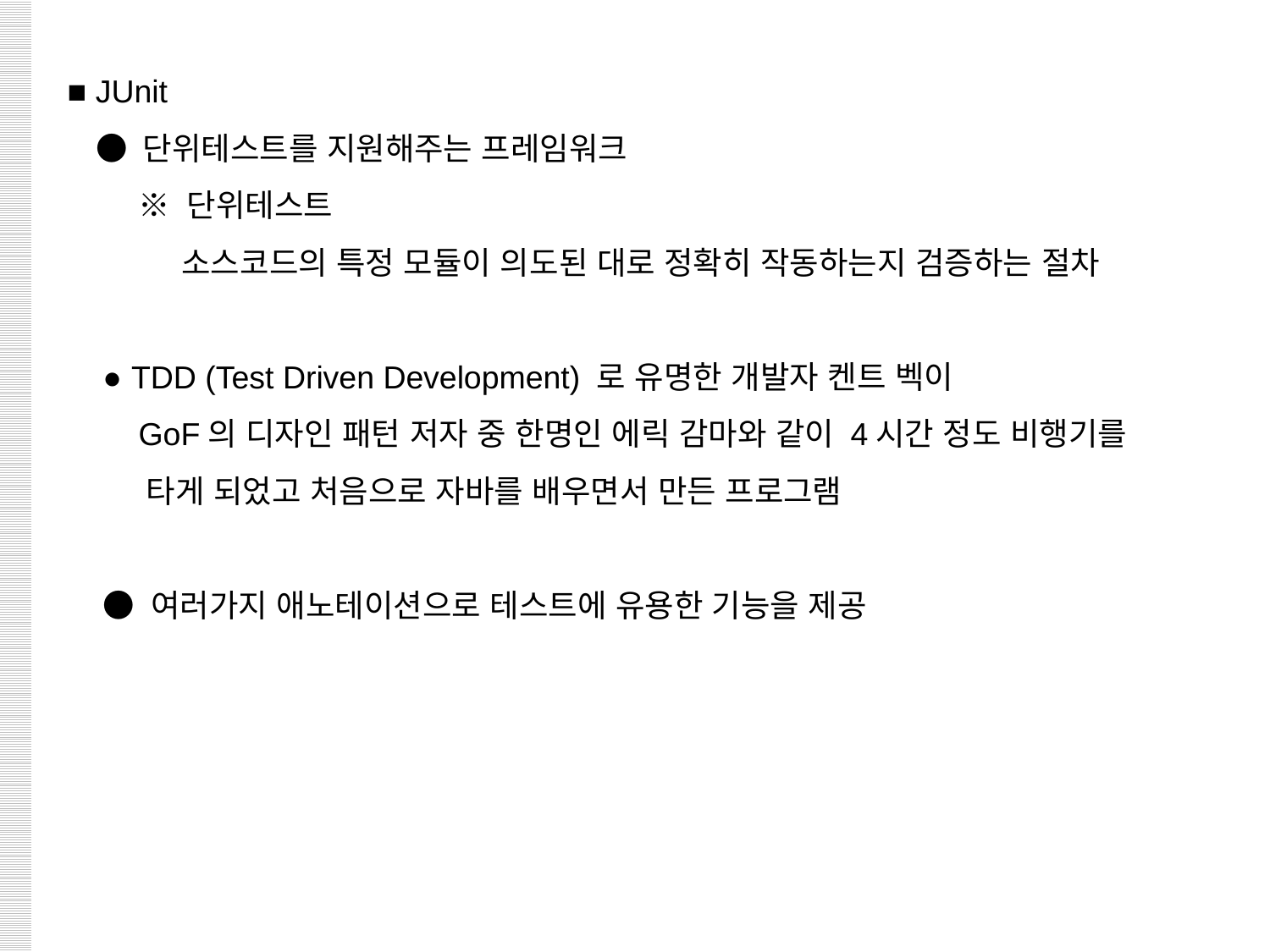

■ JUnit
    ● 단위테스트를 지원해주는 프레임워크
        ※ 단위테스트
            소스코드의 특정 모듈이 의도된 대로 정확히 작동하는지 검증하는 절차

    ● TDD (Test Driven Development) 로 유명한 개발자 켄트 벡이
        GoF의 디자인 패턴 저자 중 한명인 에릭 감마와 같이 4시간 정도 비행기를
        타게 되었고 처음으로 자바를 배우면서 만든 프로그램

    ● 여러가지 애노테이션으로 테스트에 유용한 기능을 제공